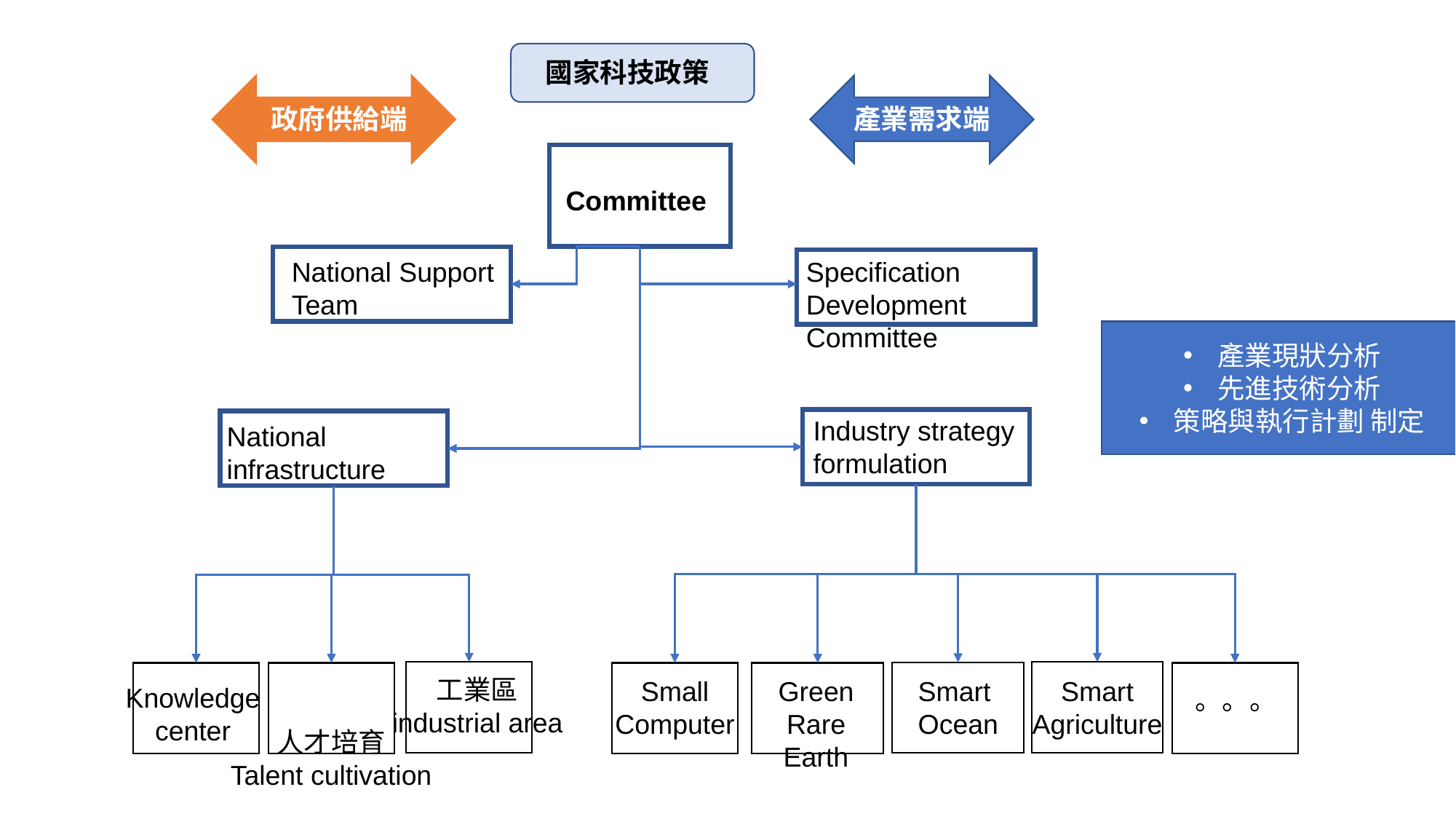

國家科技政策

政府供給端
產業需求端

Committee

National Support Team
Specification Development Committee

產業現狀分析
先進技術分析
策略與執行計劃 制定
Industry strategy formulation

National infrastructure

工業區
industrial area
Smart
Agriculture
Green
Rare Earth
Small
Computer
Smart
Ocean
Knowledge
center
。。。
人才培育
Talent cultivation